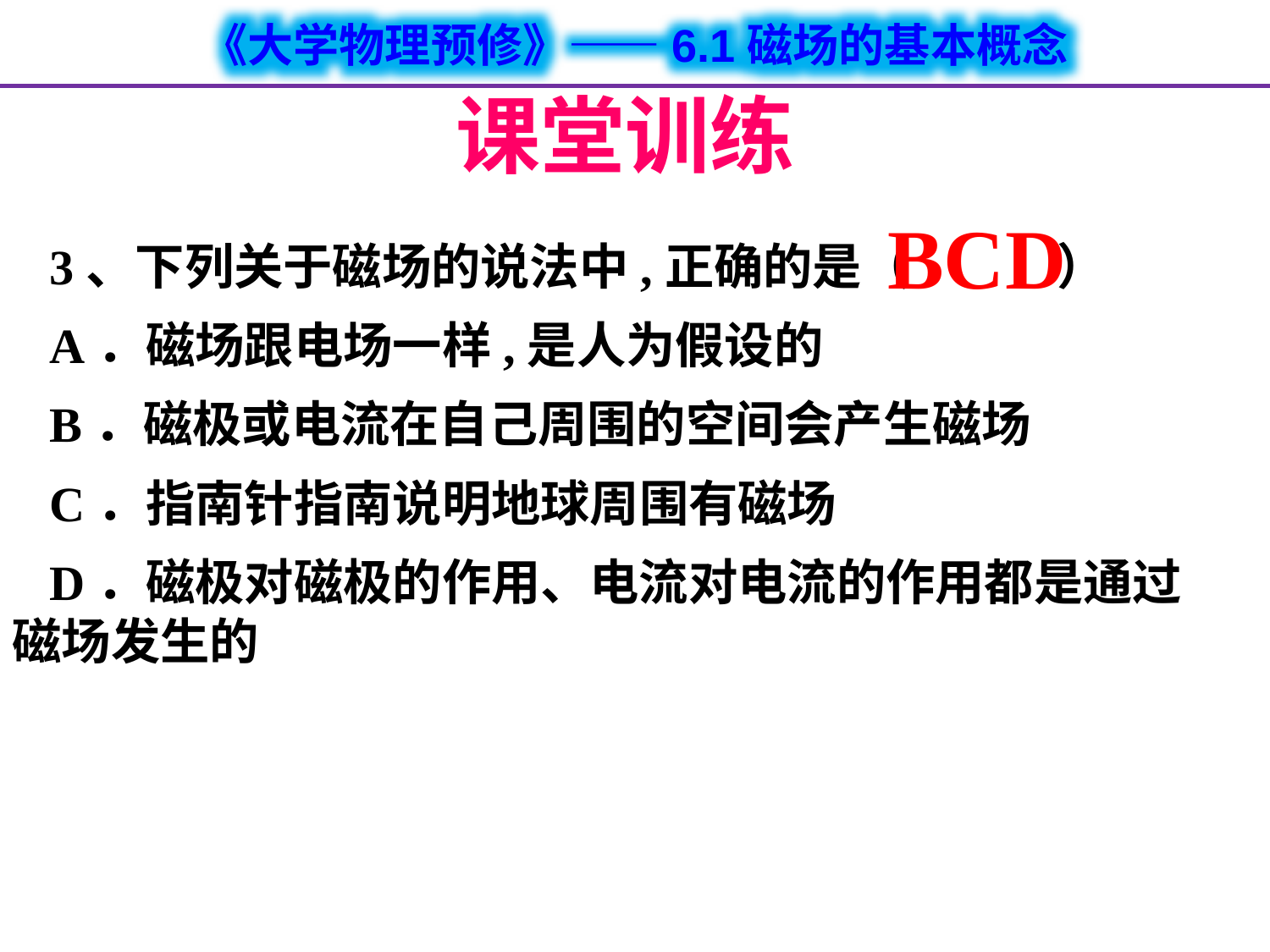

课堂训练
BCD
3、下列关于磁场的说法中,正确的是（             ）
A．磁场跟电场一样,是人为假设的
B．磁极或电流在自己周围的空间会产生磁场
C．指南针指南说明地球周围有磁场
D．磁极对磁极的作用、电流对电流的作用都是通过磁场发生的